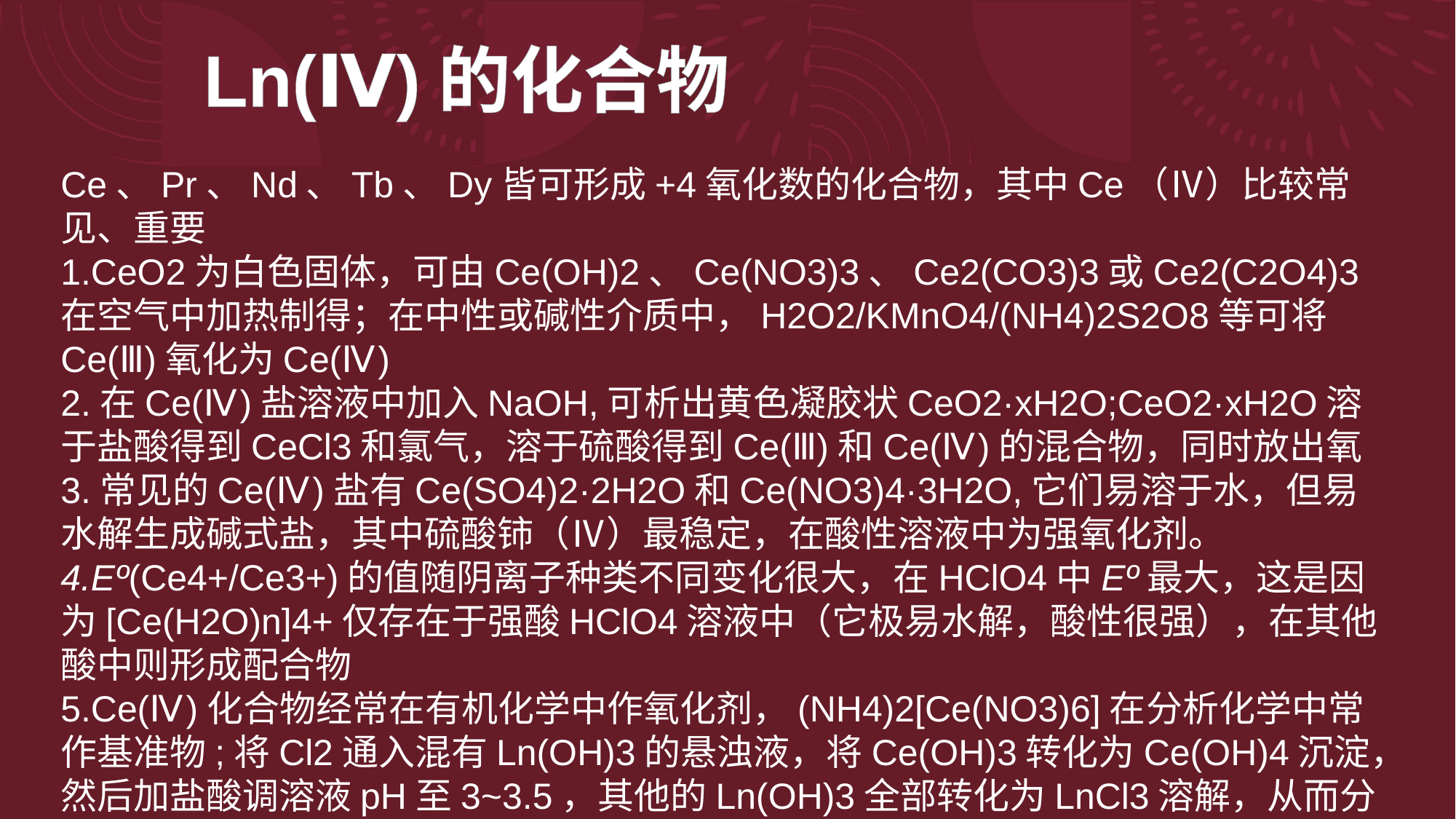

Ln(Ⅳ)的化合物
Ce、Pr、Nd、Tb、Dy皆可形成+4氧化数的化合物，其中Ce（Ⅳ）比较常见、重要
1.CeO2为白色固体，可由Ce(OH)2、Ce(NO3)3、Ce2(CO3)3或Ce2(C2O4)3在空气中加热制得；在中性或碱性介质中，H2O2/KMnO4/(NH4)2S2O8等可将Ce(Ⅲ)氧化为Ce(Ⅳ)
2.在Ce(Ⅳ)盐溶液中加入NaOH,可析出黄色凝胶状CeO2·xH2O;CeO2·xH2O溶于盐酸得到CeCl3和氯气，溶于硫酸得到Ce(Ⅲ)和Ce(Ⅳ)的混合物，同时放出氧
3.常见的Ce(Ⅳ)盐有Ce(SO4)2·2H2O和Ce(NO3)4·3H2O,它们易溶于水，但易水解生成碱式盐，其中硫酸铈（Ⅳ）最稳定，在酸性溶液中为强氧化剂。
4.Eº(Ce4+/Ce3+)的值随阴离子种类不同变化很大，在HClO4中Eº最大，这是因为[Ce(H2O)n]4+仅存在于强酸HClO4溶液中（它极易水解，酸性很强），在其他酸中则形成配合物
5.Ce(Ⅳ)化合物经常在有机化学中作氧化剂，(NH4)2[Ce(NO3)6]在分析化学中常作基准物;将Cl2通入混有Ln(OH)3的悬浊液，将Ce(OH)3转化为Ce(OH)4沉淀，然后加盐酸调溶液pH至3~3.5，其他的Ln(OH)3全部转化为LnCl3溶解，从而分离Ce